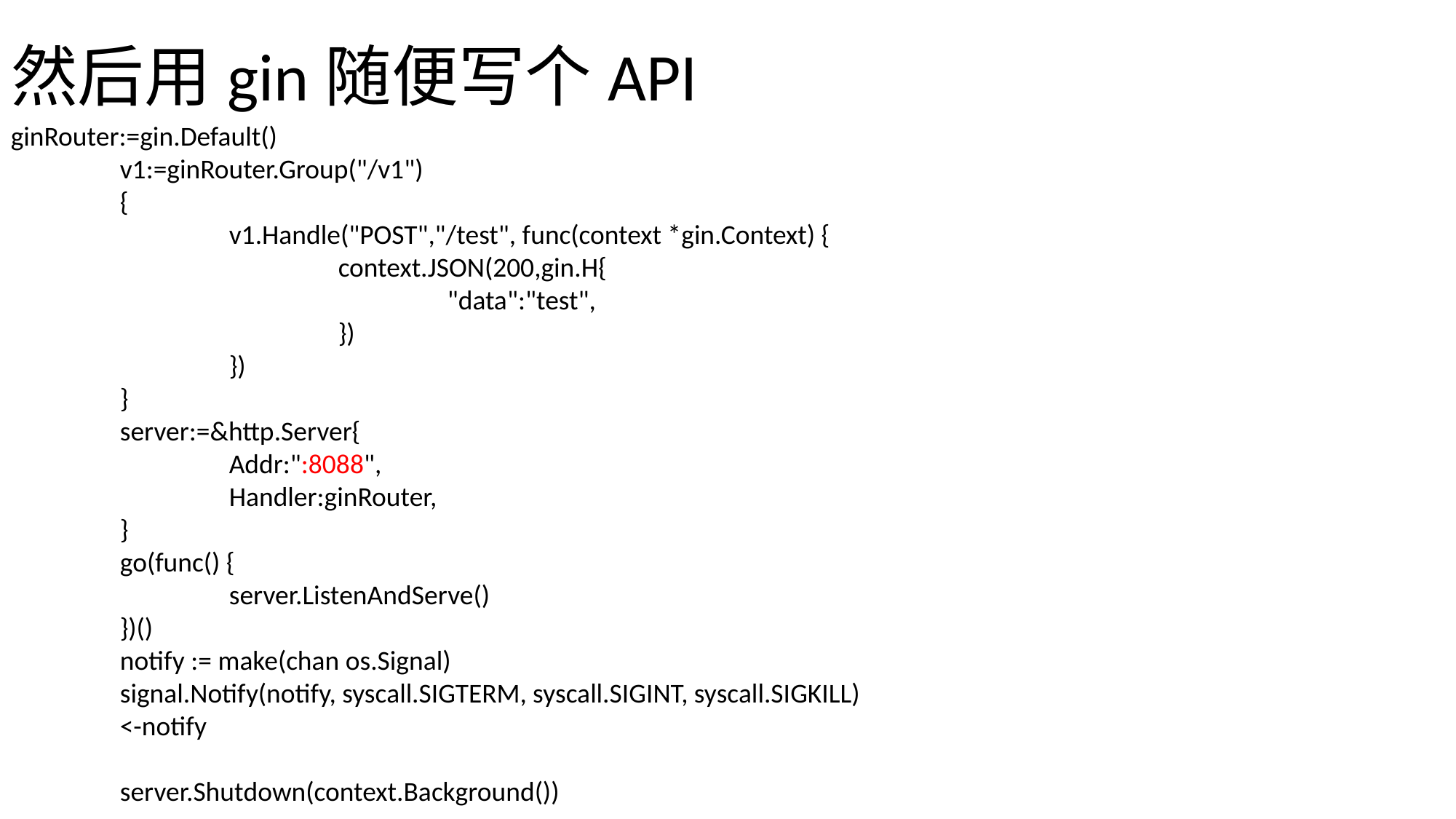

# 然后用gin随便写个API
ginRouter:=gin.Default()
	v1:=ginRouter.Group("/v1")
	{
		v1.Handle("POST","/test", func(context *gin.Context) {
			context.JSON(200,gin.H{
				"data":"test",
			})
		})
	}
	server:=&http.Server{
		Addr:":8088",
		Handler:ginRouter,
	}
	go(func() {
		server.ListenAndServe()
	})()
	notify := make(chan os.Signal)
	signal.Notify(notify, syscall.SIGTERM, syscall.SIGINT, syscall.SIGKILL)
	<-notify

	server.Shutdown(context.Background())